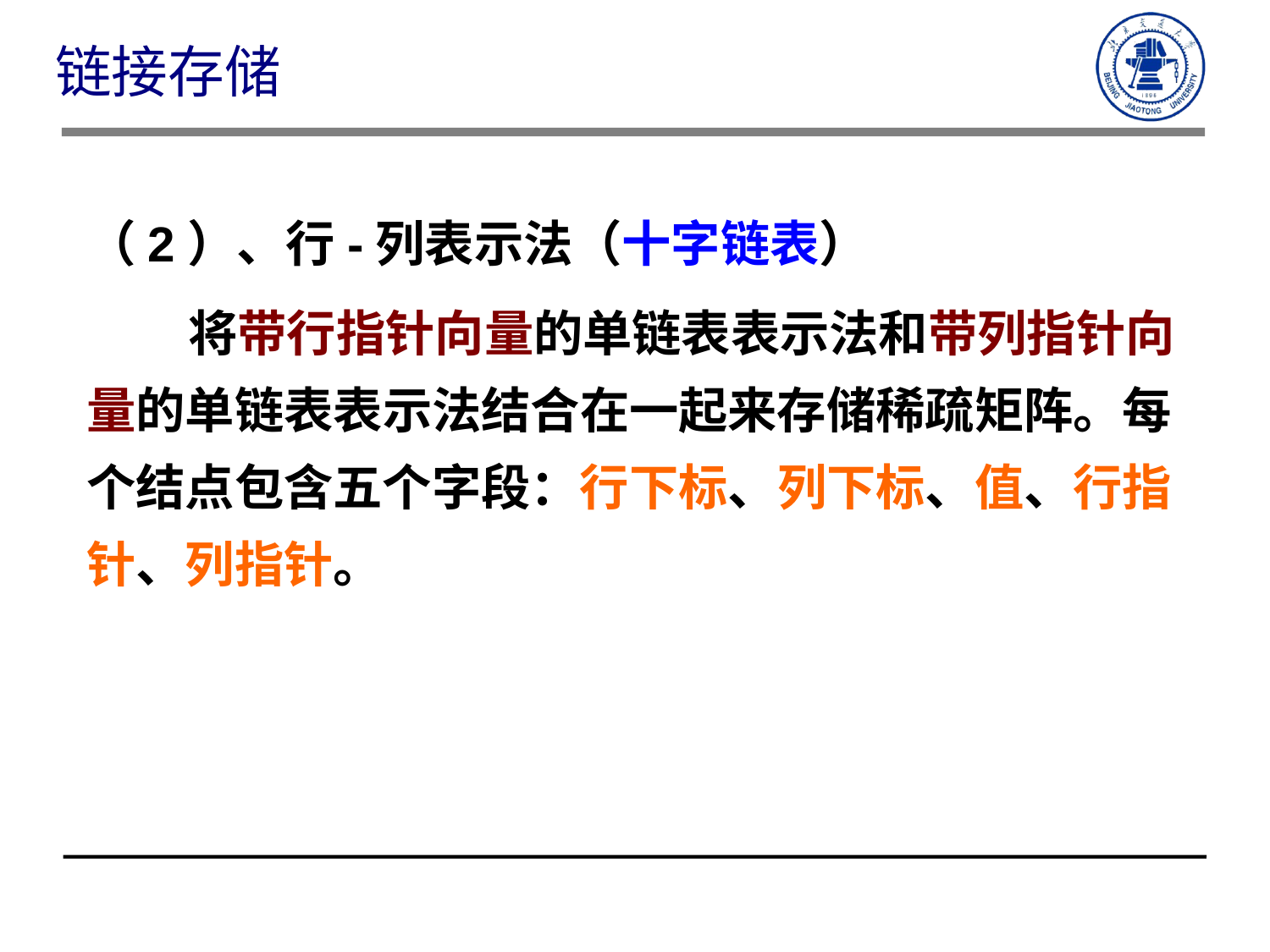

链接存储
（2）、行-列表示法（十字链表）
        将带行指针向量的单链表表示法和带列指针向量的单链表表示法结合在一起来存储稀疏矩阵。每个结点包含五个字段：行下标、列下标、值、行指针、列指针。